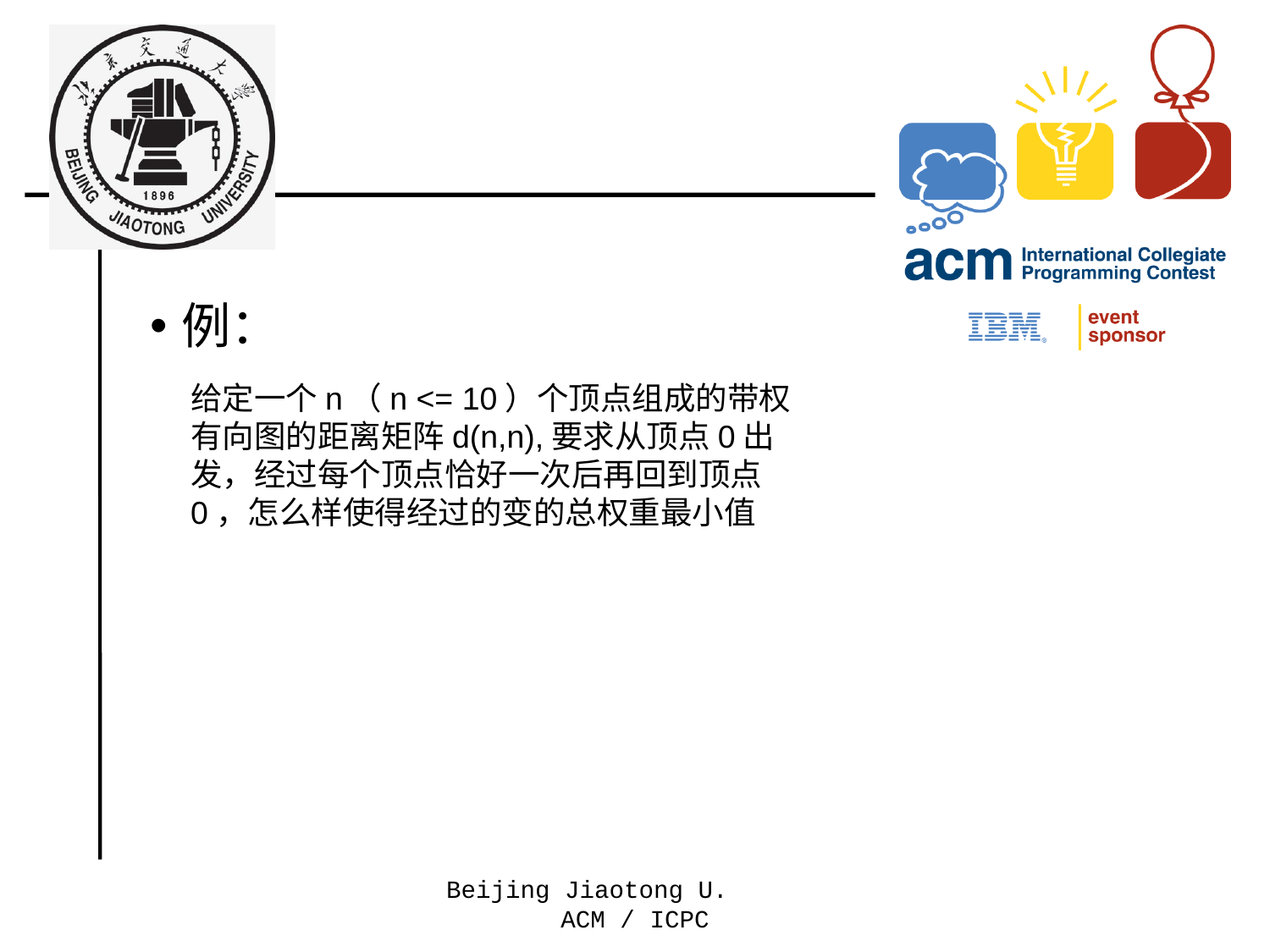

#

例：
给定一个n（n <= 10）个顶点组成的带权有向图的距离矩阵d(n,n),要求从顶点0出发，经过每个顶点恰好一次后再回到顶点0，怎么样使得经过的变的总权重最小值